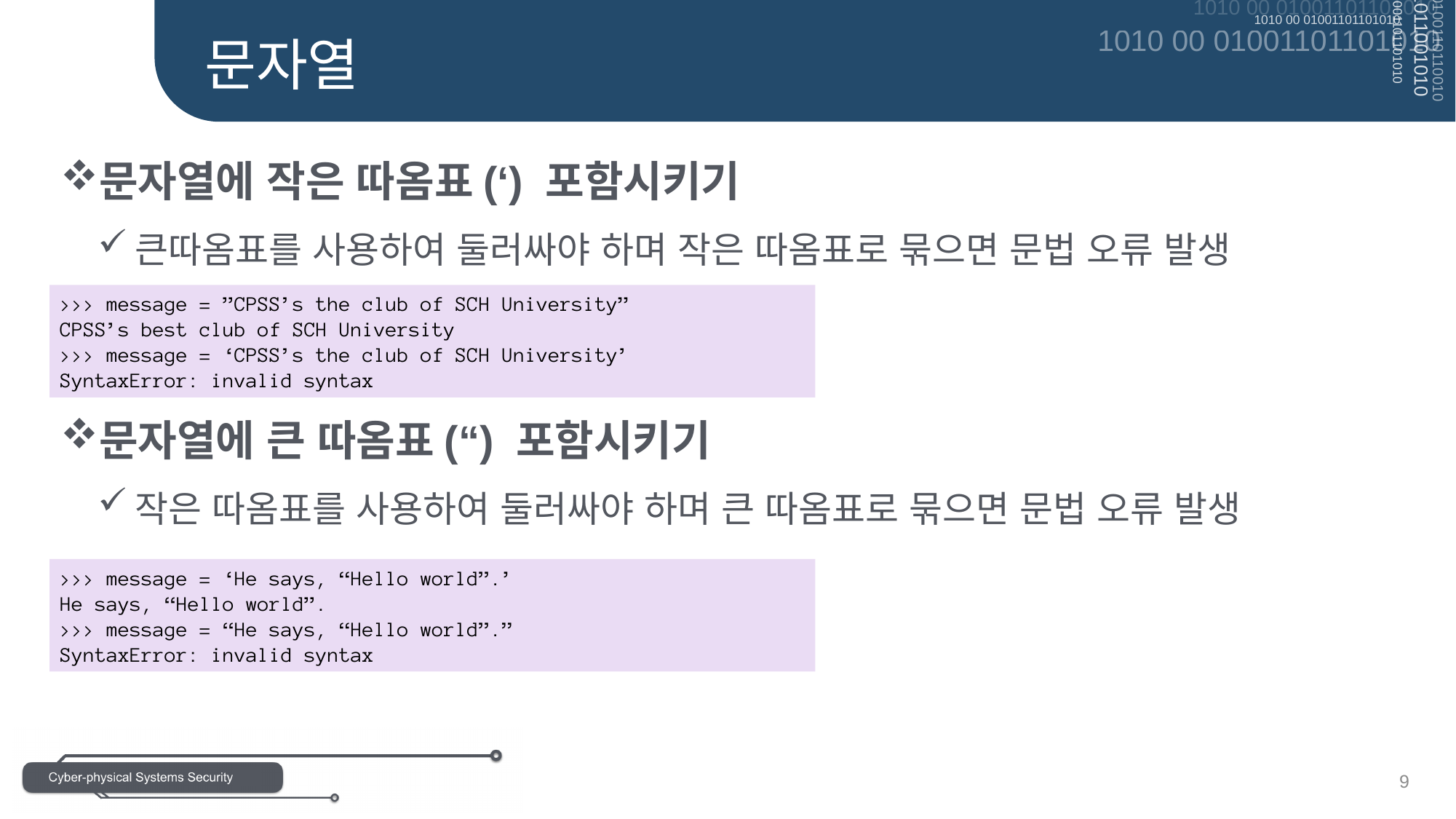

문자열
문자열에 작은 따옴표(‘) 포함시키기
큰따옴표를 사용하여 둘러싸야 하며 작은 따옴표로 묶으면 문법 오류 발생

문자열에 큰 따옴표(“) 포함시키기
작은 따옴표를 사용하여 둘러싸야 하며 큰 따옴표로 묶으면 문법 오류 발생

>>> message = ”CPSS’s the club of SCH University”
CPSS’s best club of SCH University
>>> message = ‘CPSS’s the club of SCH University’
SyntaxError: invalid syntax
>>> message = ‘He says, “Hello world”.’
He says, “Hello world”.
>>> message = “He says, “Hello world”.”
SyntaxError: invalid syntax
9